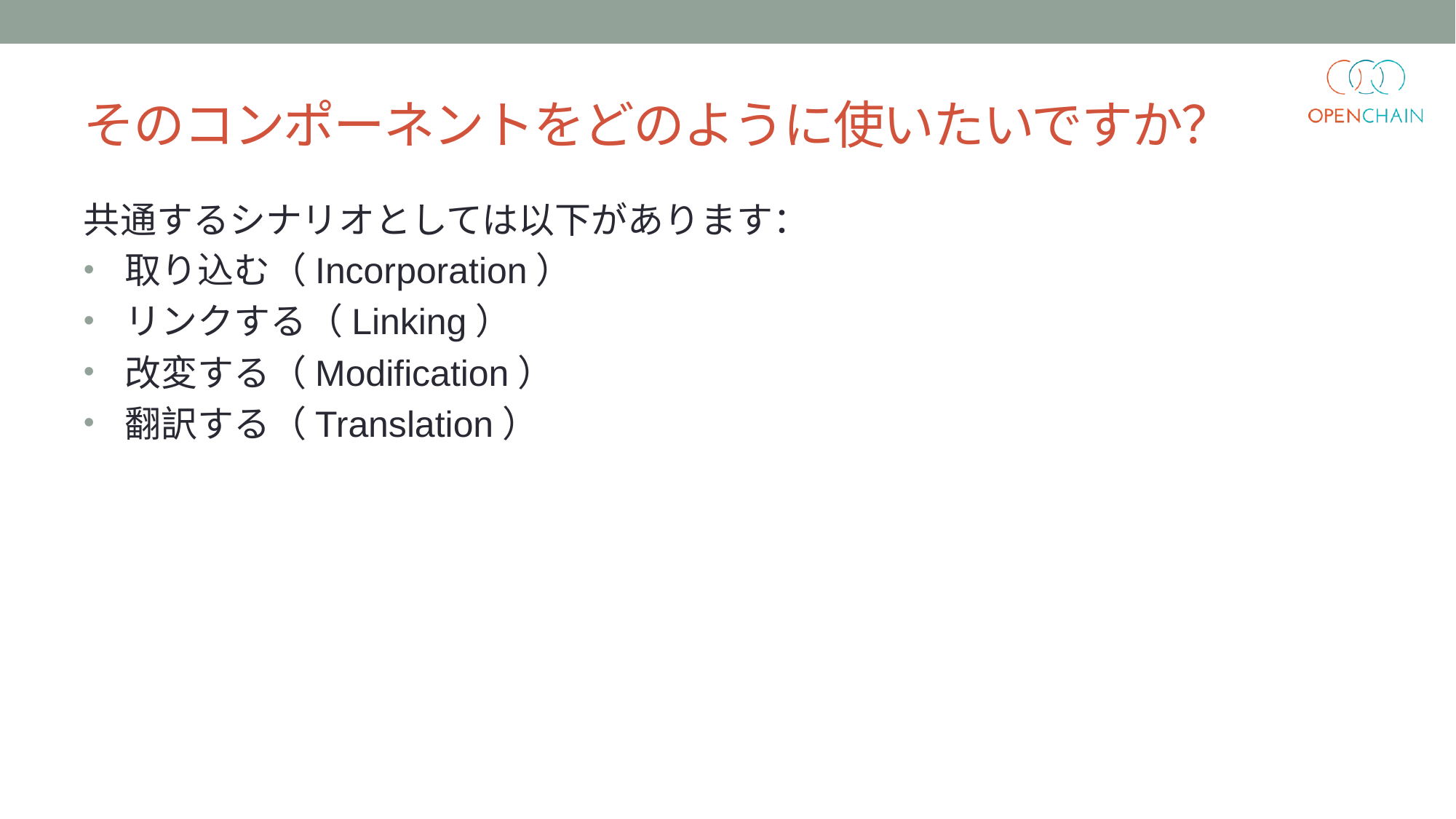

# そのコンポーネントをどのように使いたいですか？
共通するシナリオとしては以下があります：
取り込む（Incorporation）
リンクする（Linking）
改変する（Modification）
翻訳する（Translation）